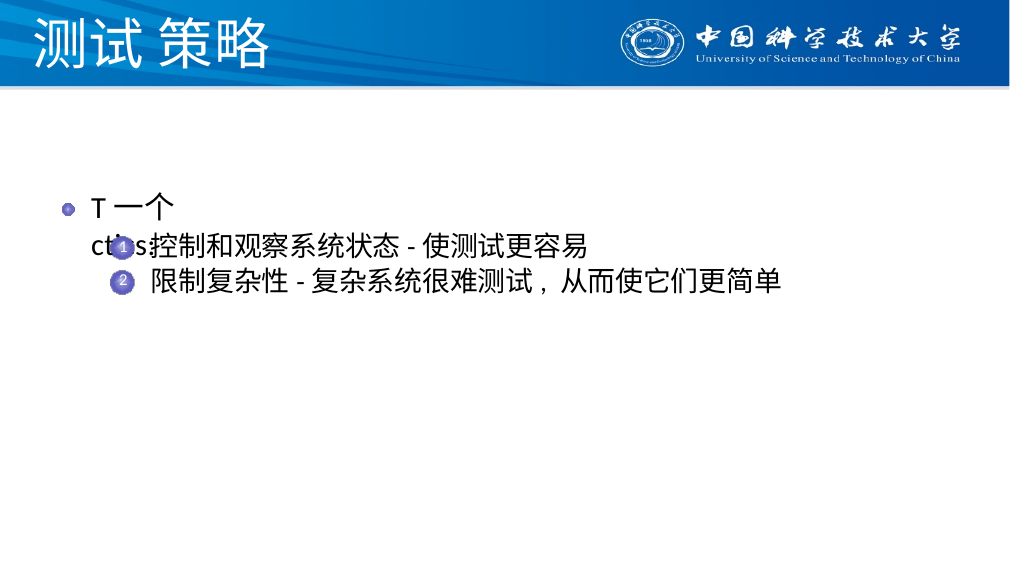

# 测试 策略
T一个ctics:

控制和观察系统状态-使测试更容易
限制复杂性-复杂系统很难测试, 从而使它们更简单

1

2